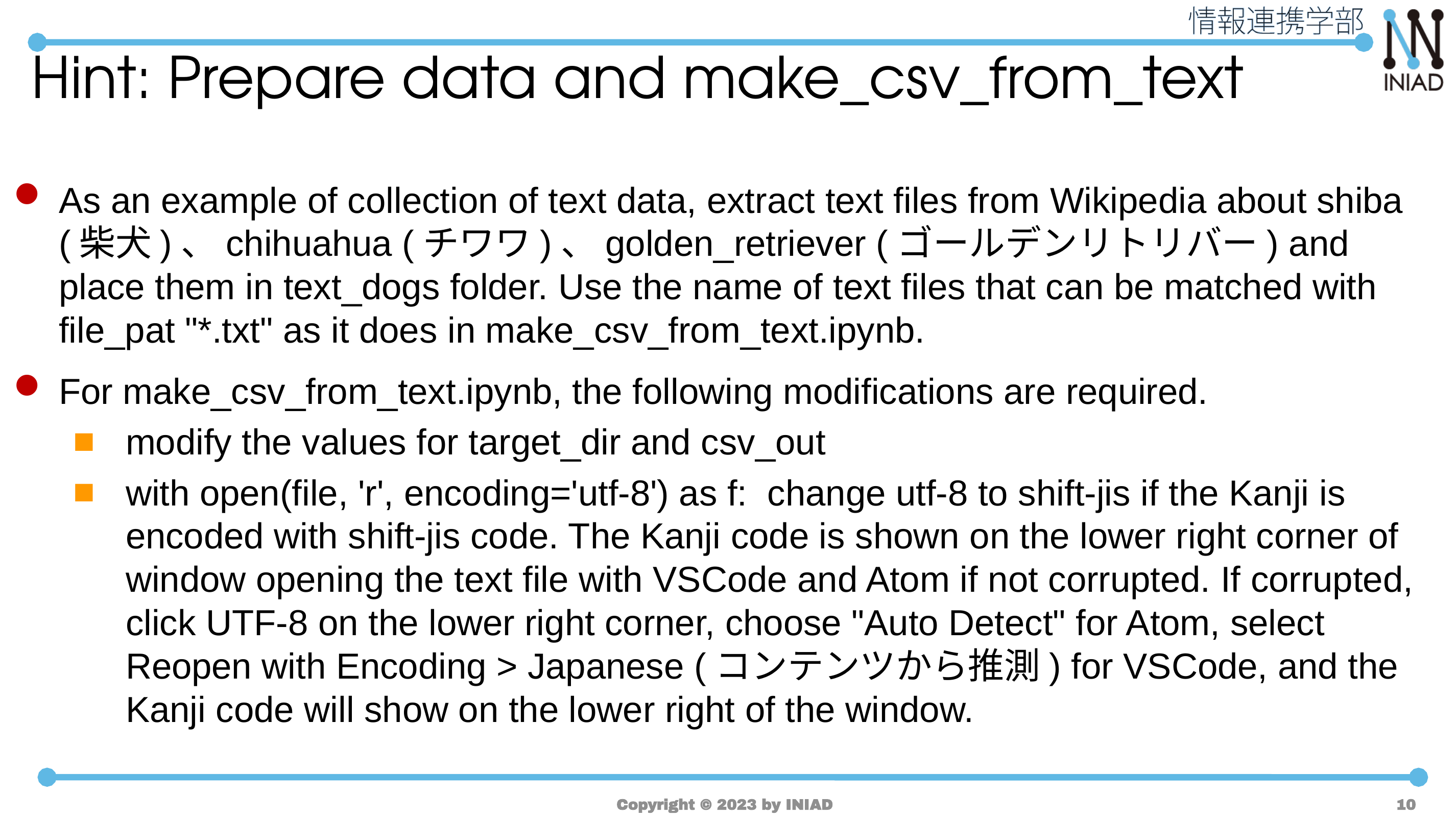

# Hint: Prepare data and make_csv_from_text
As an example of collection of text data, extract text files from Wikipedia about shiba (柴犬)、chihuahua (チワワ)、golden_retriever (ゴールデンリトリバー) and place them in text_dogs folder. Use the name of text files that can be matched with file_pat "*.txt" as it does in make_csv_from_text.ipynb.
For make_csv_from_text.ipynb, the following modifications are required.
modify the values for target_dir and csv_out
with open(file, 'r', encoding='utf-8') as f:  change utf-8 to shift-jis if the Kanji is encoded with shift-jis code. The Kanji code is shown on the lower right corner of window opening the text file with VSCode and Atom if not corrupted. If corrupted, click UTF-8 on the lower right corner, choose "Auto Detect" for Atom, select Reopen with Encoding > Japanese (コンテンツから推測) for VSCode, and the Kanji code will show on the lower right of the window.
Copyright © 2023 by INIAD
10